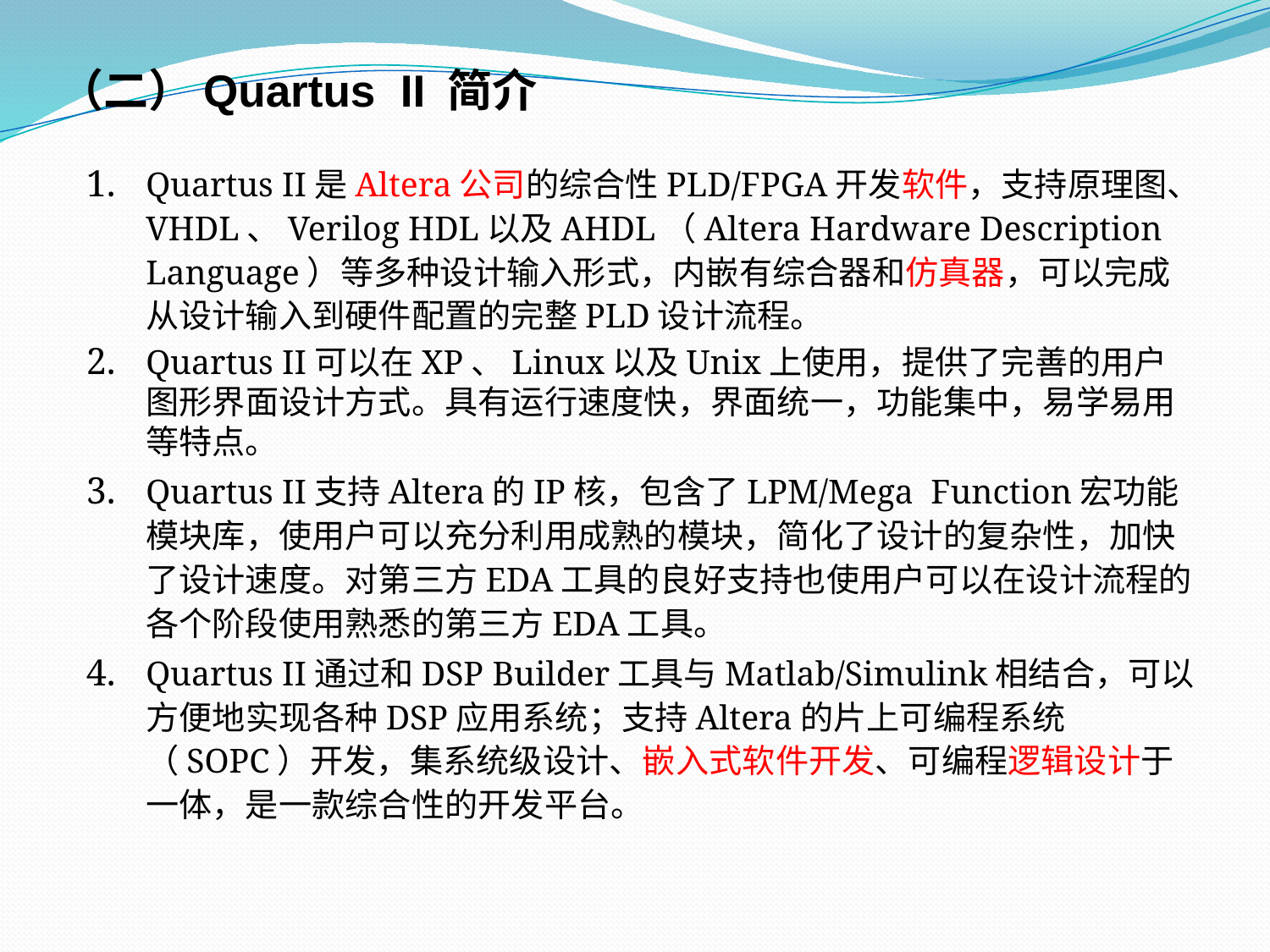

# （二）Quartus  II 简介
Quartus II是Altera公司的综合性PLD/FPGA开发软件，支持原理图、VHDL、Verilog HDL以及AHDL（Altera Hardware Description Language）等多种设计输入形式，内嵌有综合器和仿真器，可以完成从设计输入到硬件配置的完整PLD设计流程。
Quartus II可以在XP、Linux以及Unix上使用，提供了完善的用户图形界面设计方式。具有运行速度快，界面统一，功能集中，易学易用等特点。
Quartus II支持Altera的IP核，包含了LPM/Mega  Function宏功能模块库，使用户可以充分利用成熟的模块，简化了设计的复杂性，加快了设计速度。对第三方EDA工具的良好支持也使用户可以在设计流程的各个阶段使用熟悉的第三方EDA工具。
Quartus II通过和DSP Builder工具与Matlab/Simulink相结合，可以方便地实现各种DSP应用系统；支持Altera的片上可编程系统（SOPC）开发，集系统级设计、嵌入式软件开发、可编程逻辑设计于一体，是一款综合性的开发平台。